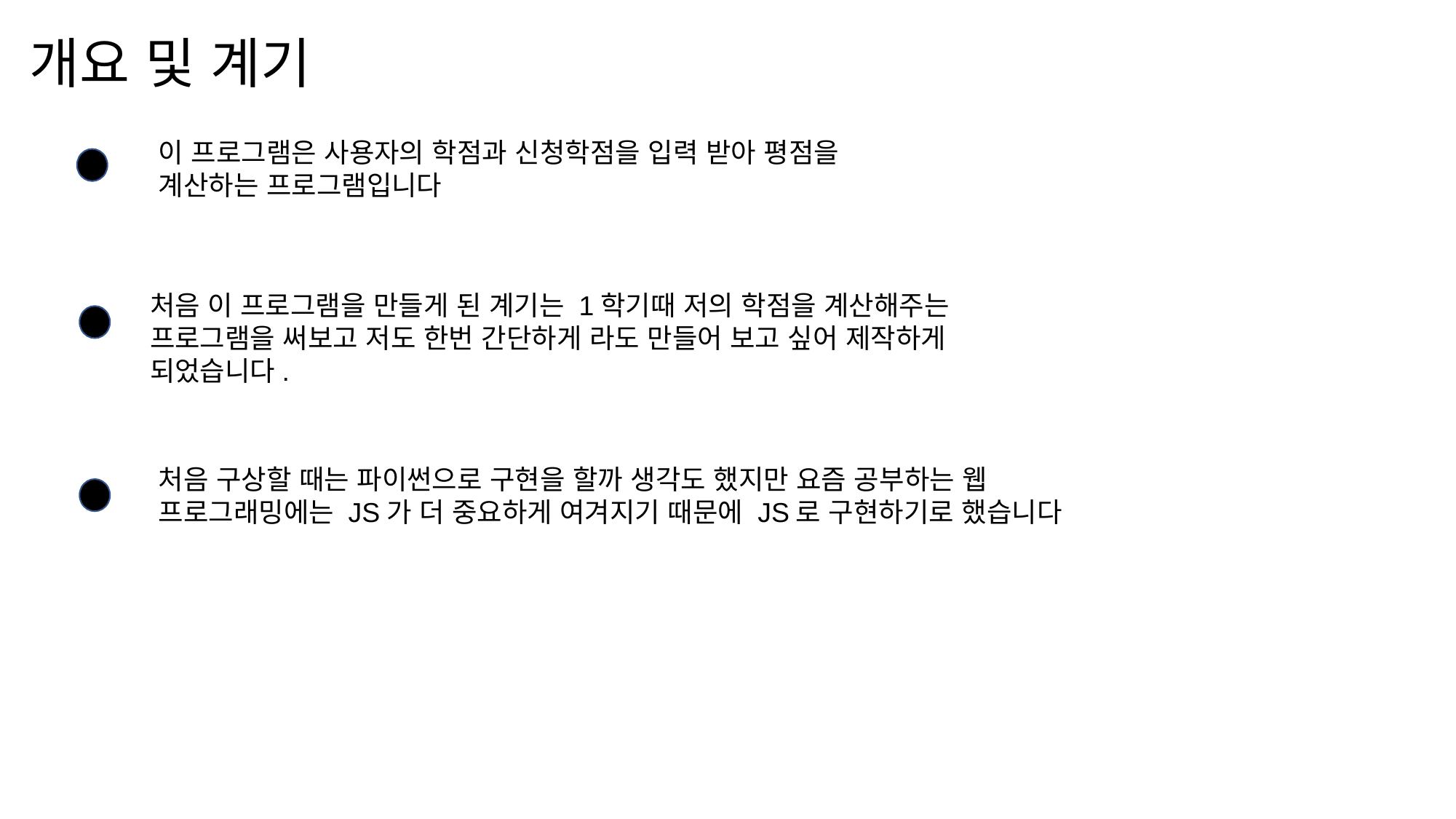

개요 및 계기
이 프로그램은 사용자의 학점과 신청학점을 입력 받아 평점을 계산하는 프로그램입니다

처음 이 프로그램을 만들게 된 계기는 1학기때 저의 학점을 계산해주는 프로그램을 써보고 저도 한번 간단하게 라도 만들어 보고 싶어 제작하게 되었습니다.

처음 구상할 때는 파이썬으로 구현을 할까 생각도 했지만 요즘 공부하는 웹 프로그래밍에는 JS가 더 중요하게 여겨지기 때문에 JS로 구현하기로 했습니다